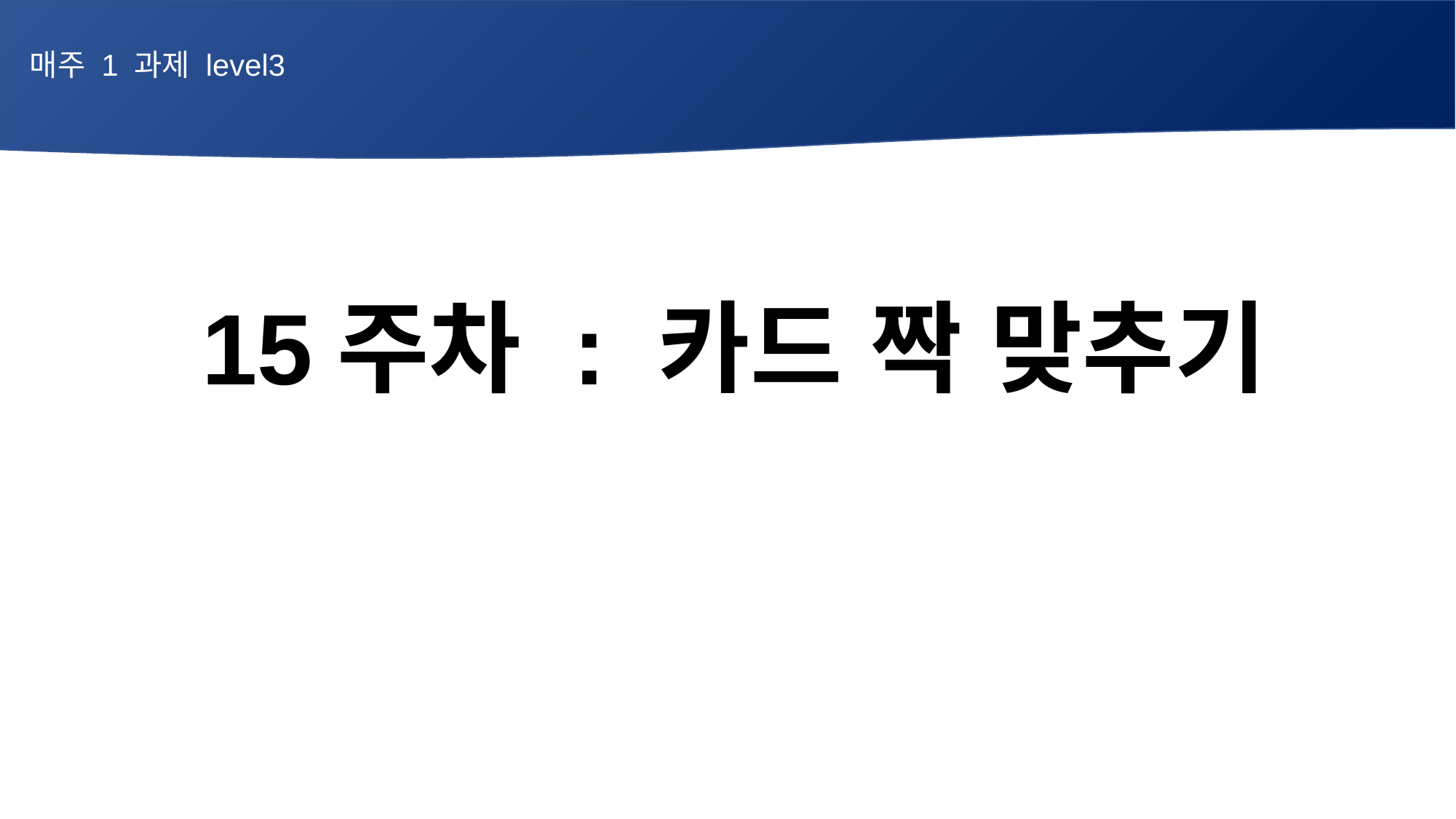

매주 1 과제 level3
15주차 : 카드 짝 맞추기